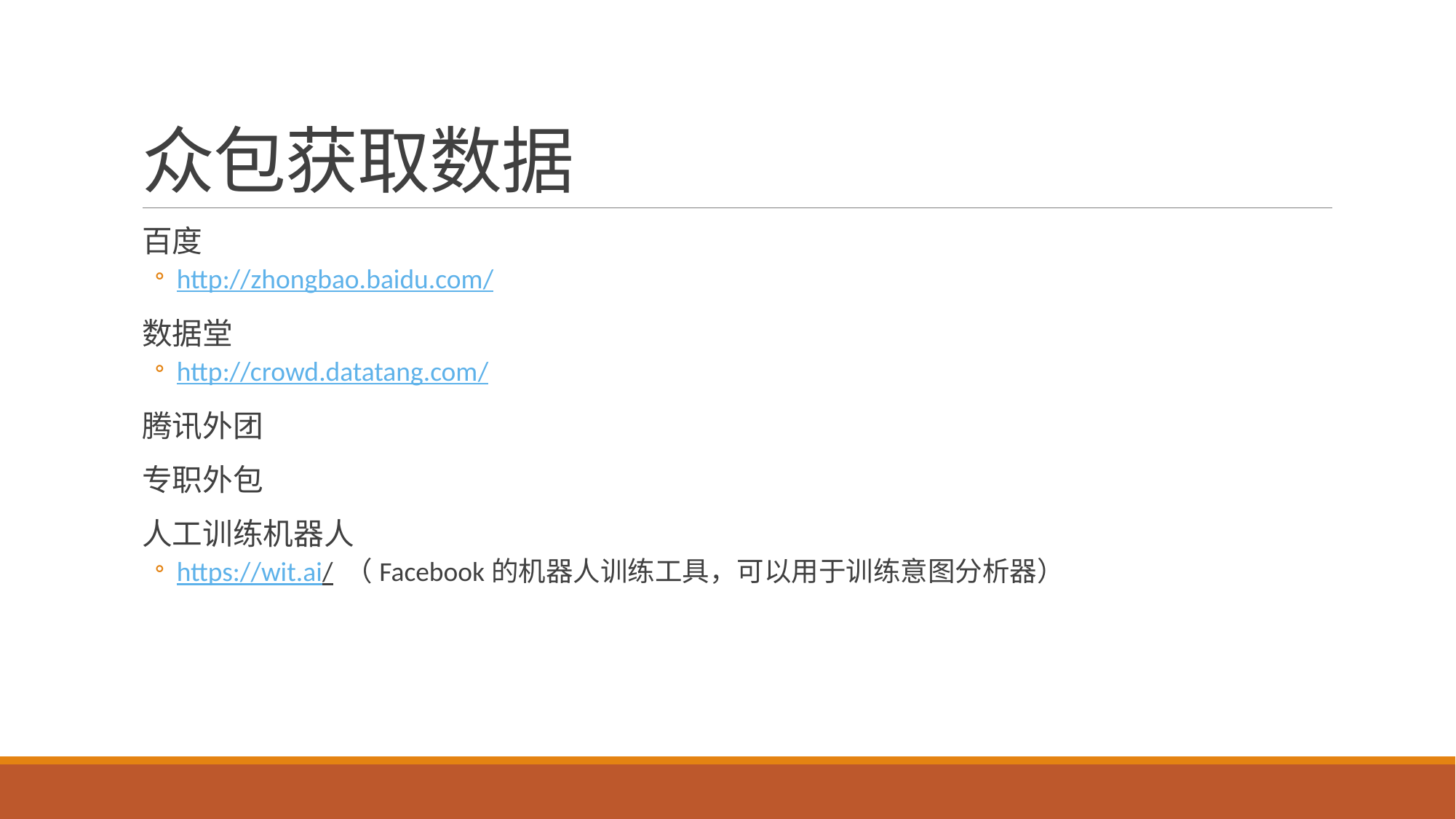

# 众包获取数据
百度
http://zhongbao.baidu.com/
数据堂
http://crowd.datatang.com/
腾讯外团
专职外包
人工训练机器人
https://wit.ai/ （Facebook的机器人训练工具，可以用于训练意图分析器）